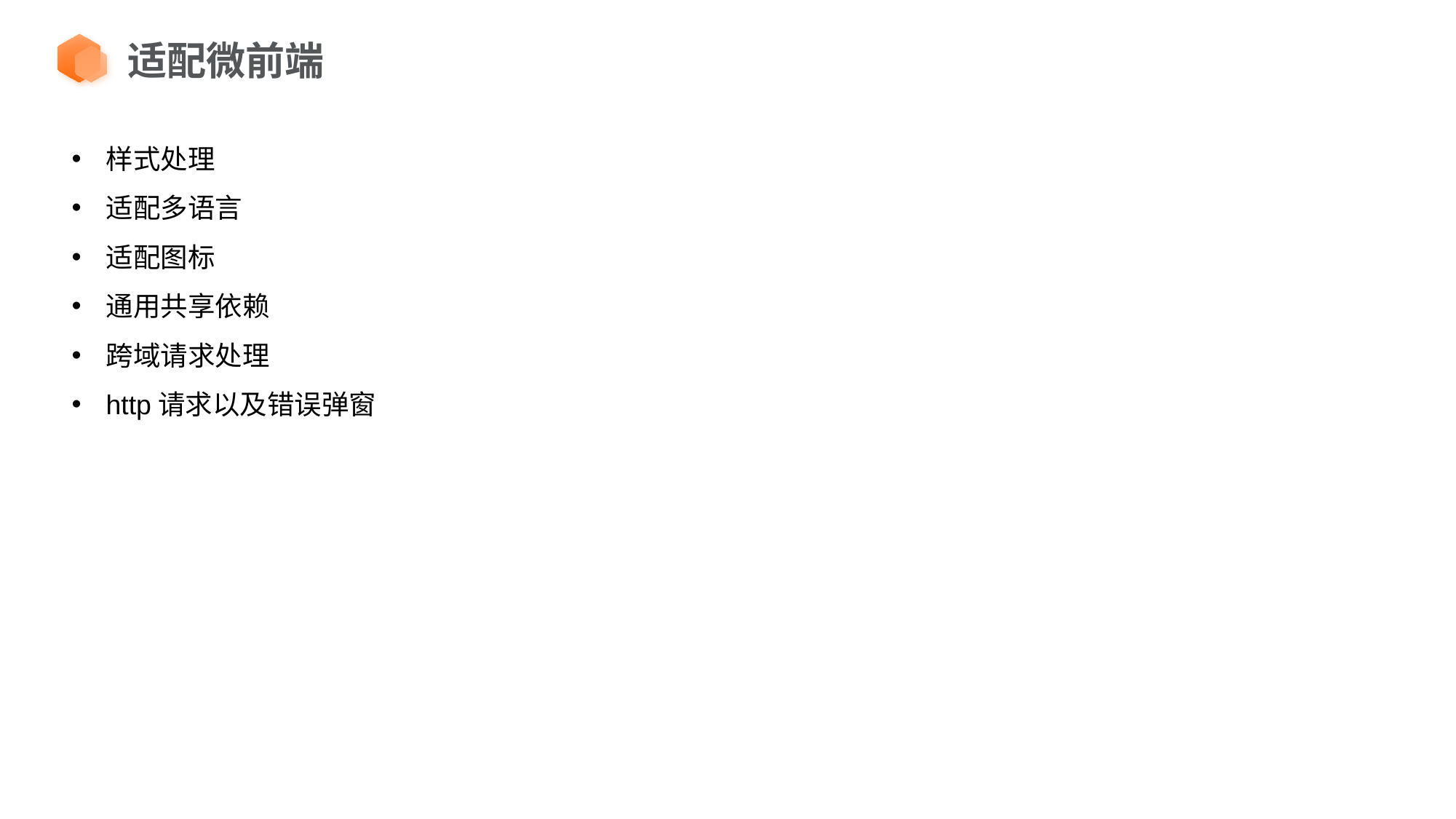

适配微前端
样式处理
适配多语言
适配图标
通用共享依赖
跨域请求处理
http请求以及错误弹窗